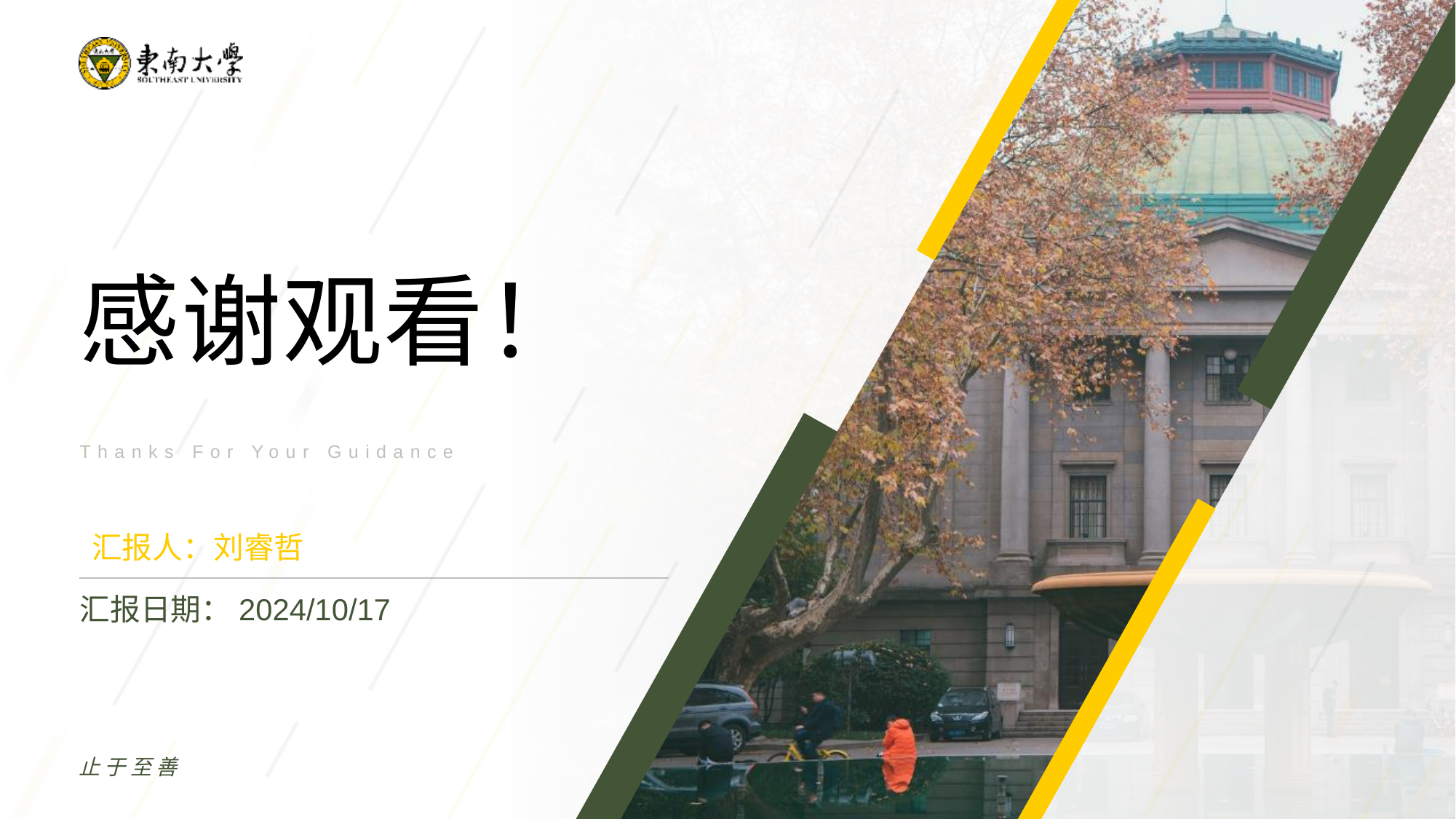

感谢观看！
Thanks For Your Guidance
 汇报人：刘睿哲
汇报日期：2024/10/17
止于至善